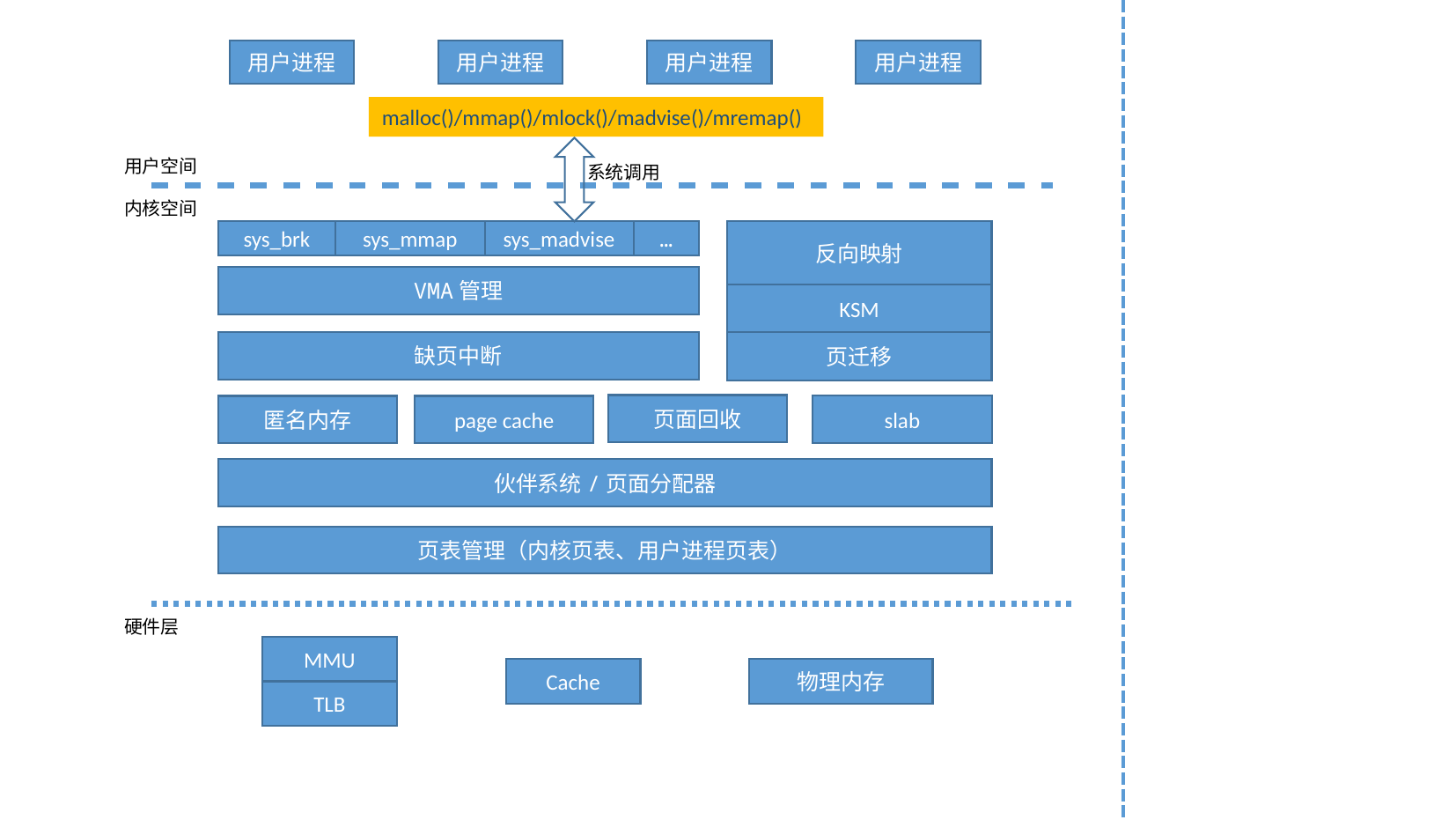

用户进程
用户进程
用户进程
用户进程
malloc()/mmap()/mlock()/madvise()/mremap()

用户空间
系统调用
内核空间
sys_brk
sys_mmap
sys_madvise
…
反向映射
VMA管理
KSM
页迁移
缺页中断
页面回收
slab
匿名内存
page cache
伙伴系统/页面分配器
页表管理（内核页表、用户进程页表）
硬件层
MMU
物理内存
Cache
TLB